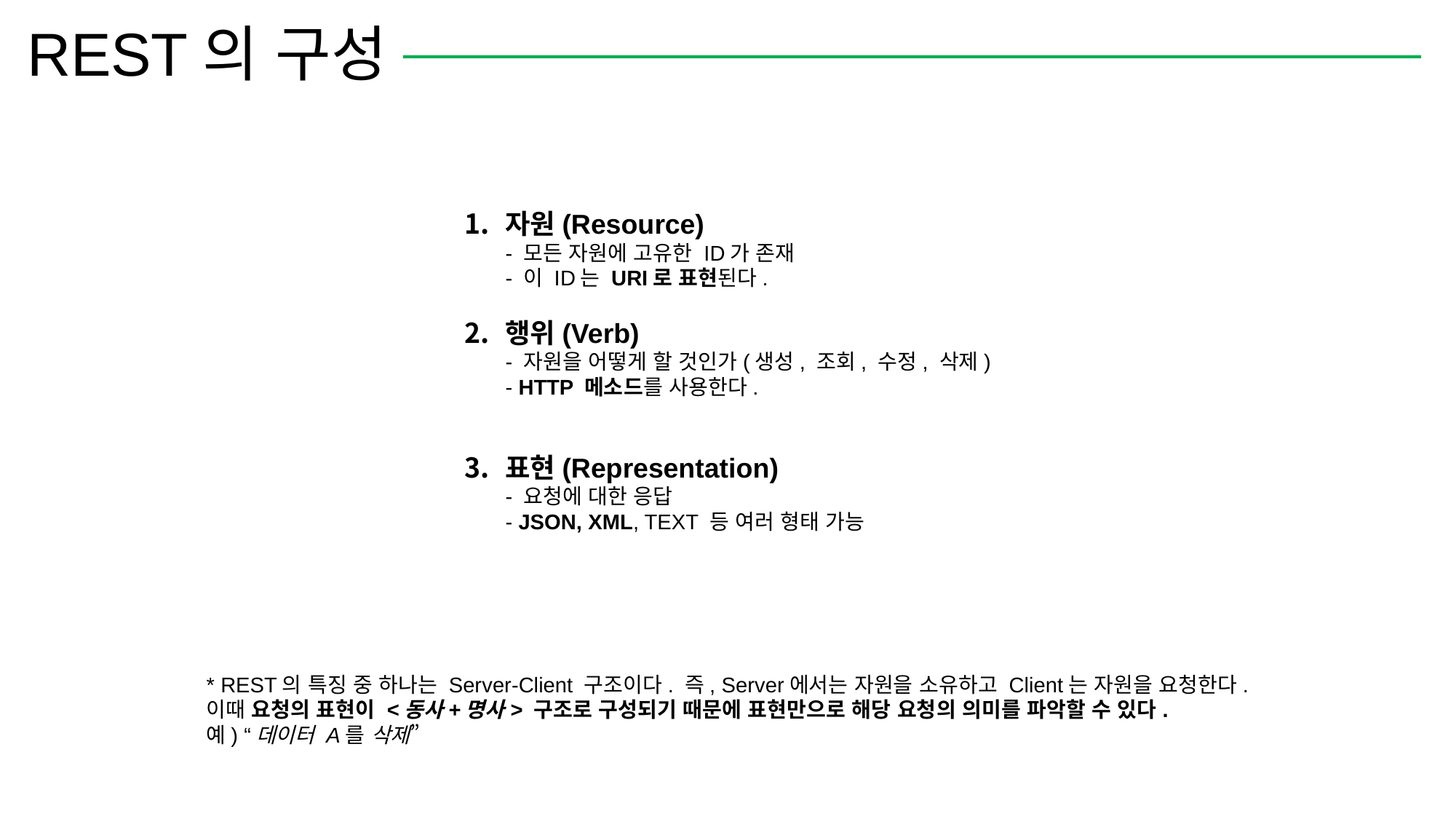

REST의 구성
자원(Resource)
- 모든 자원에 고유한 ID가 존재
- 이 ID는 URI로 표현된다.

행위(Verb)
- 자원을 어떻게 할 것인가(생성, 조회, 수정, 삭제)
- HTTP 메소드를 사용한다.

표현(Representation)
- 요청에 대한 응답
- JSON, XML, TEXT 등 여러 형태 가능

* REST의 특징 중 하나는 Server-Client 구조이다. 즉, Server에서는 자원을 소유하고 Client는 자원을 요청한다.
이때 요청의 표현이 <동사+명사> 구조로 구성되기 때문에 표현만으로 해당 요청의 의미를 파악할 수 있다.
예) “데이터 A를 삭제”